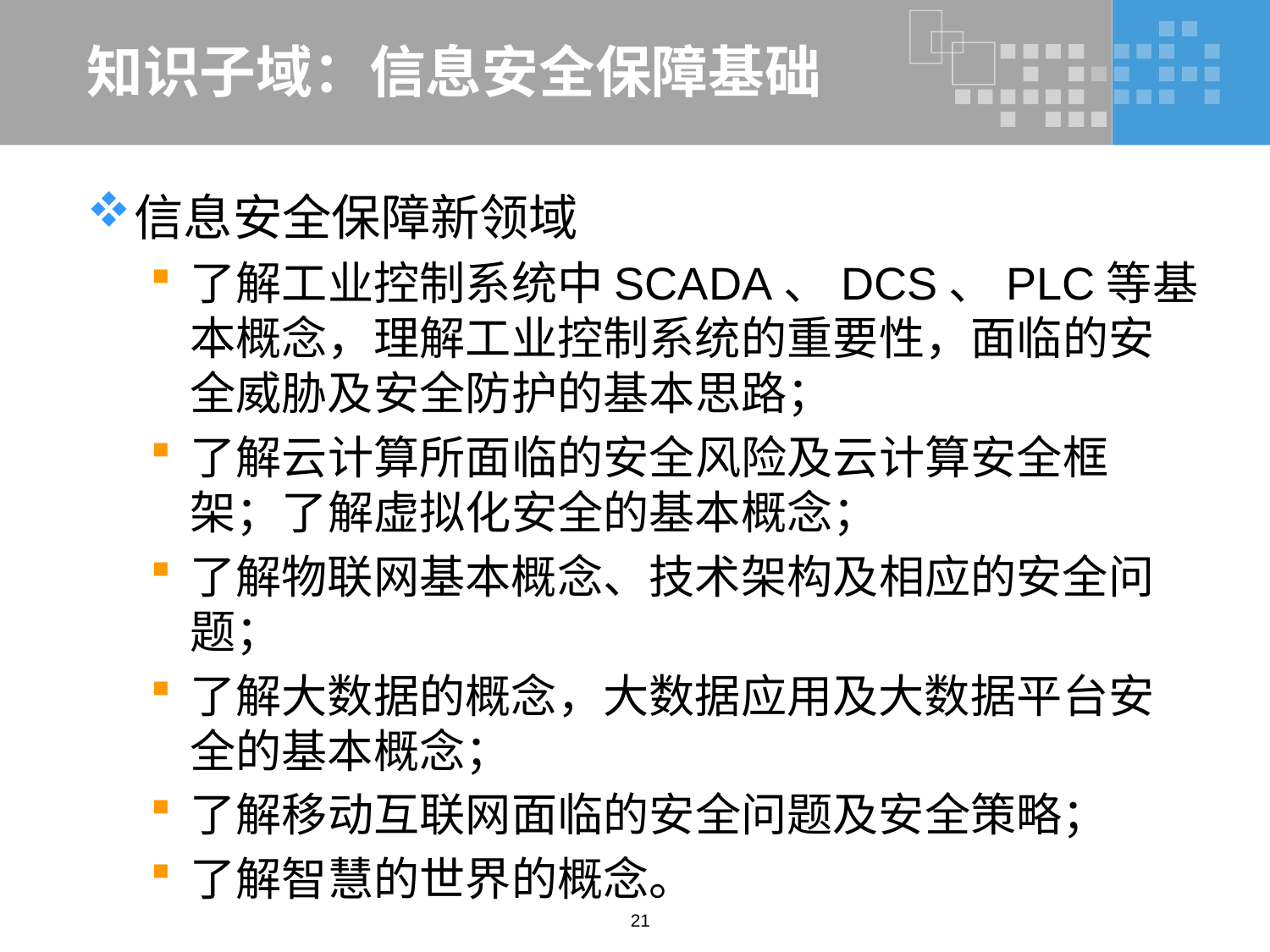

# 知识子域：信息安全保障基础
信息安全保障新领域
了解工业控制系统中SCADA、DCS、PLC等基本概念，理解工业控制系统的重要性，面临的安全威胁及安全防护的基本思路；
了解云计算所面临的安全风险及云计算安全框架；了解虚拟化安全的基本概念；
了解物联网基本概念、技术架构及相应的安全问题；
了解大数据的概念，大数据应用及大数据平台安全的基本概念；
了解移动互联网面临的安全问题及安全策略；
了解智慧的世界的概念。

21